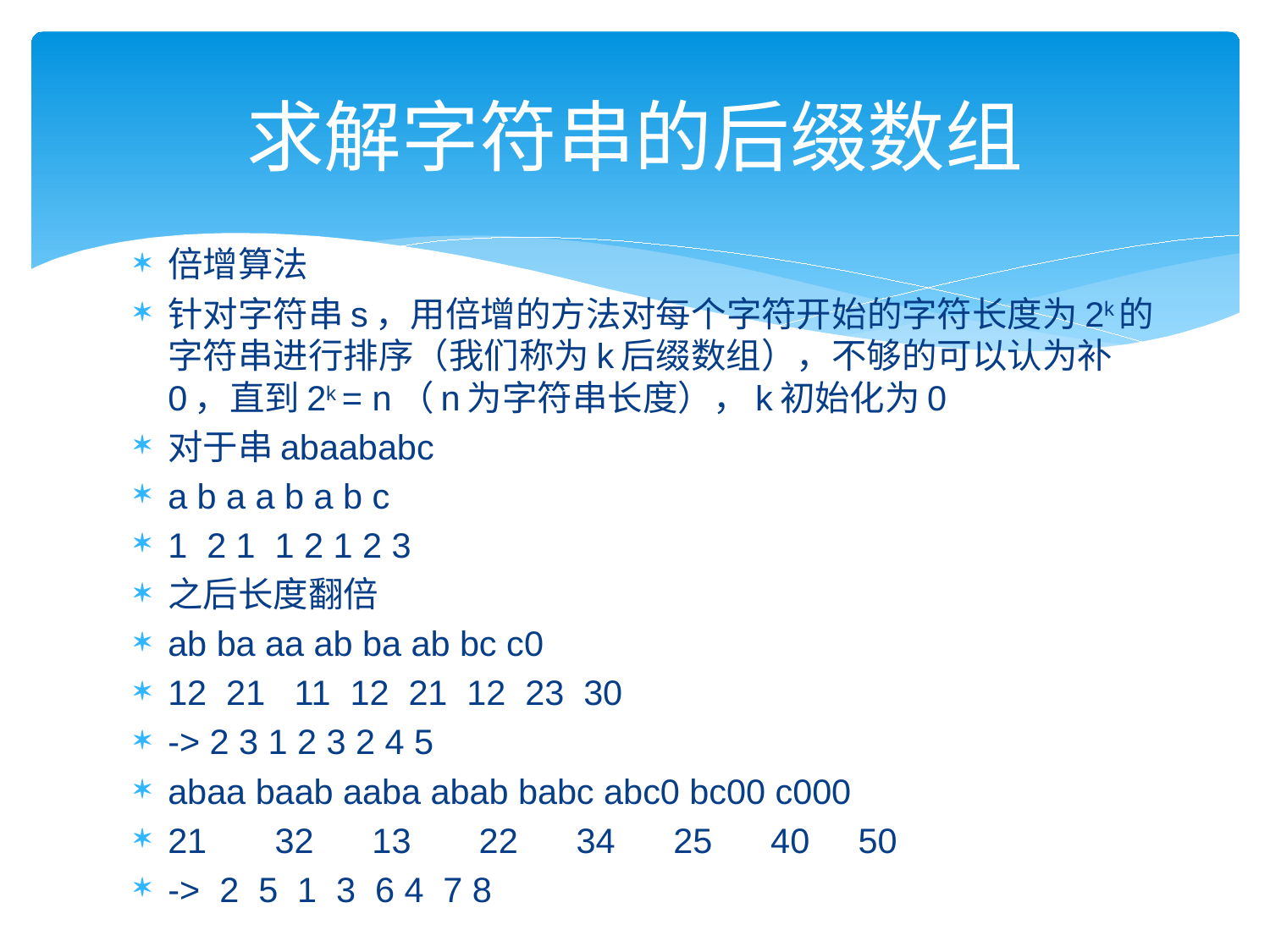

# 求解字符串的后缀数组
倍增算法
针对字符串s，用倍增的方法对每个字符开始的字符长度为2k的字符串进行排序（我们称为k后缀数组），不够的可以认为补0，直到2k = n（n为字符串长度），k初始化为0
对于串abaababc
a b a a b a b c
1  2 1  1 2 1 2 3
之后长度翻倍
ab ba aa ab ba ab bc c0
12  21   11  12  21  12  23  30
-> 2 3 1 2 3 2 4 5
abaa baab aaba abab babc abc0 bc00 c000
21       32      13       22      34      25      40     50
->  2  5  1  3  6 4  7 8